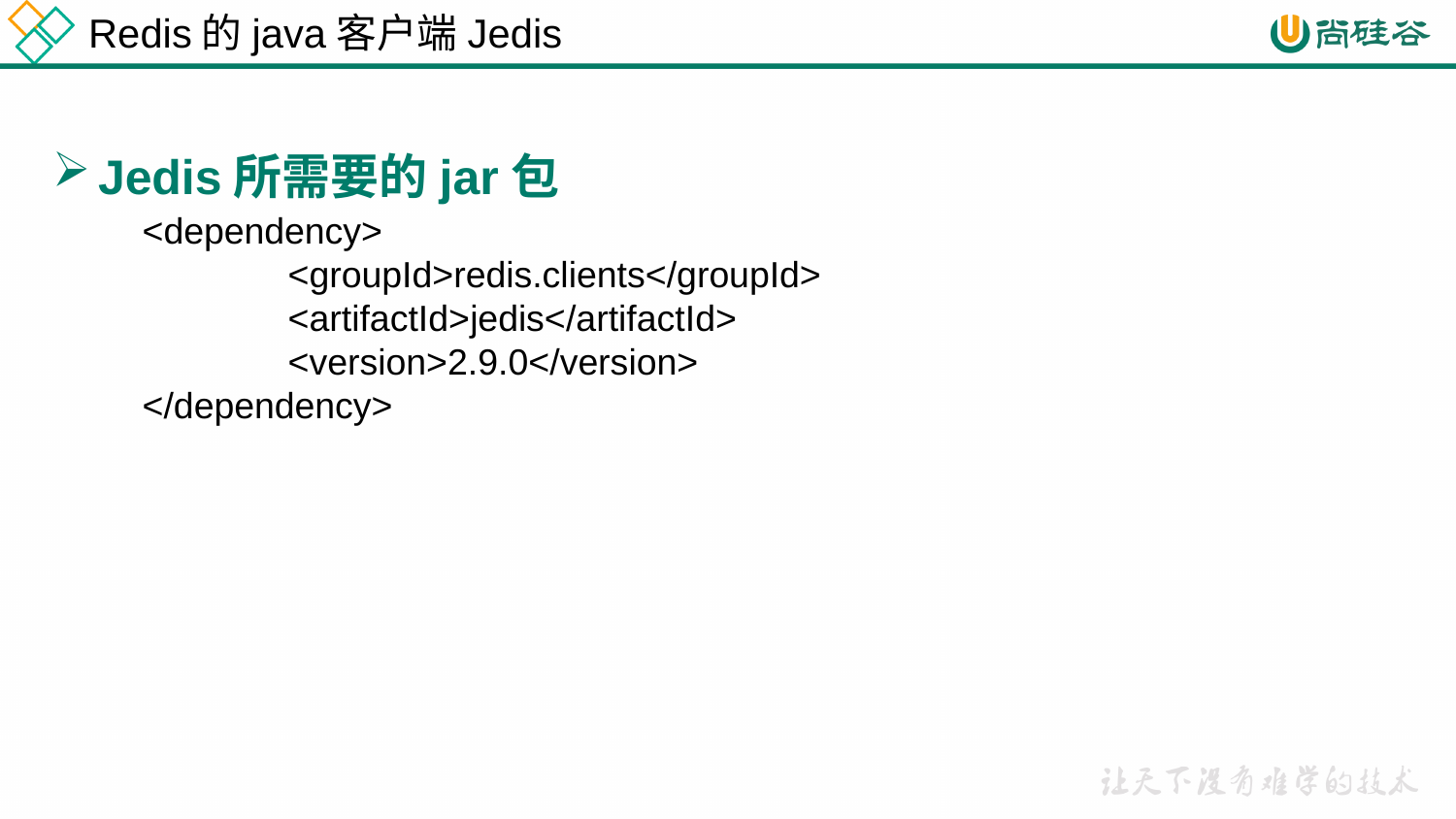

Redis的java客户端Jedis

Jedis所需要的jar包
<dependency>
	<groupId>redis.clients</groupId>
	<artifactId>jedis</artifactId>
	<version>2.9.0</version>
</dependency>